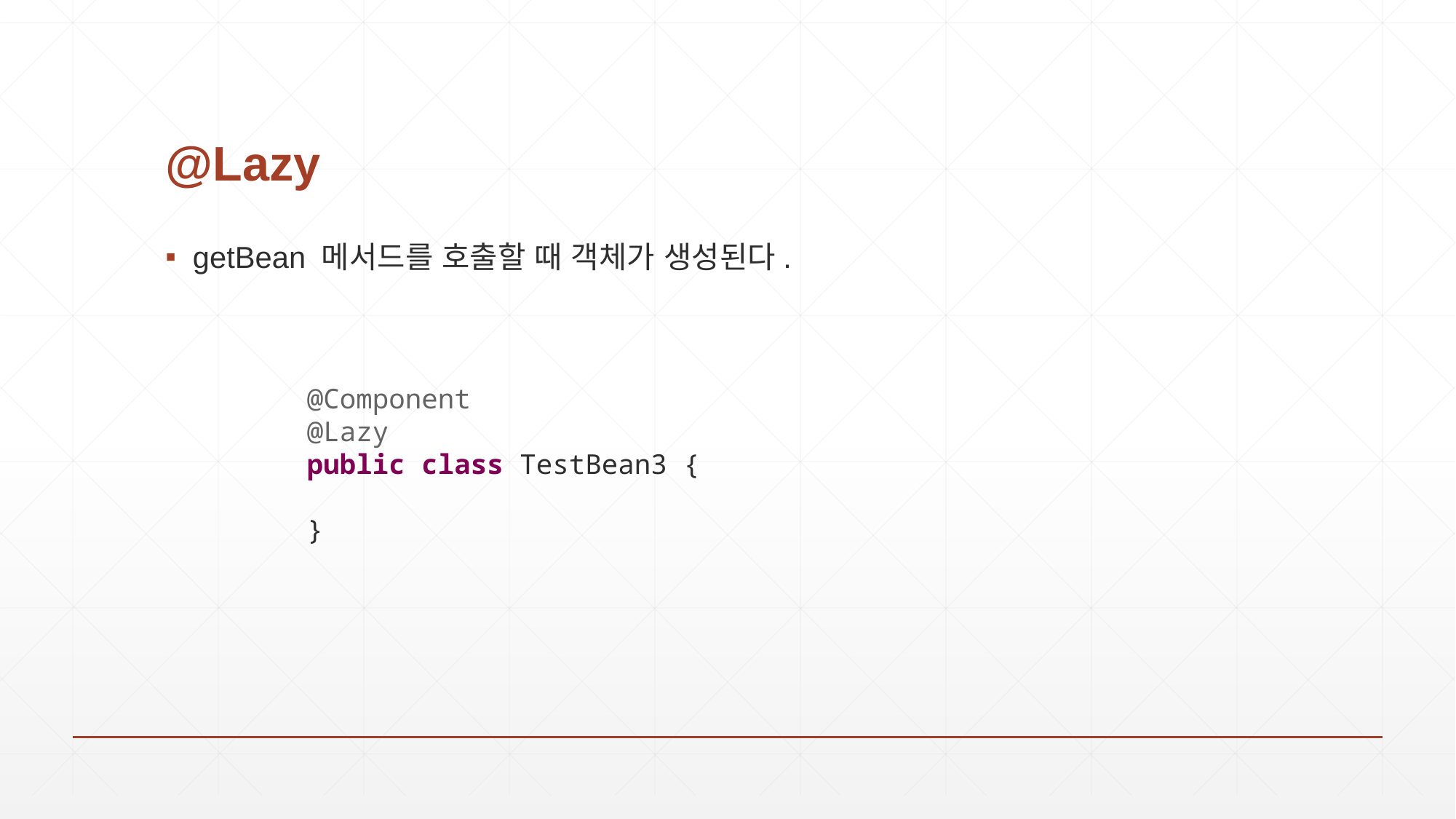

# @Lazy
getBean 메서드를 호출할 때 객체가 생성된다.
@Component
@Lazy
public class TestBean3 {

}